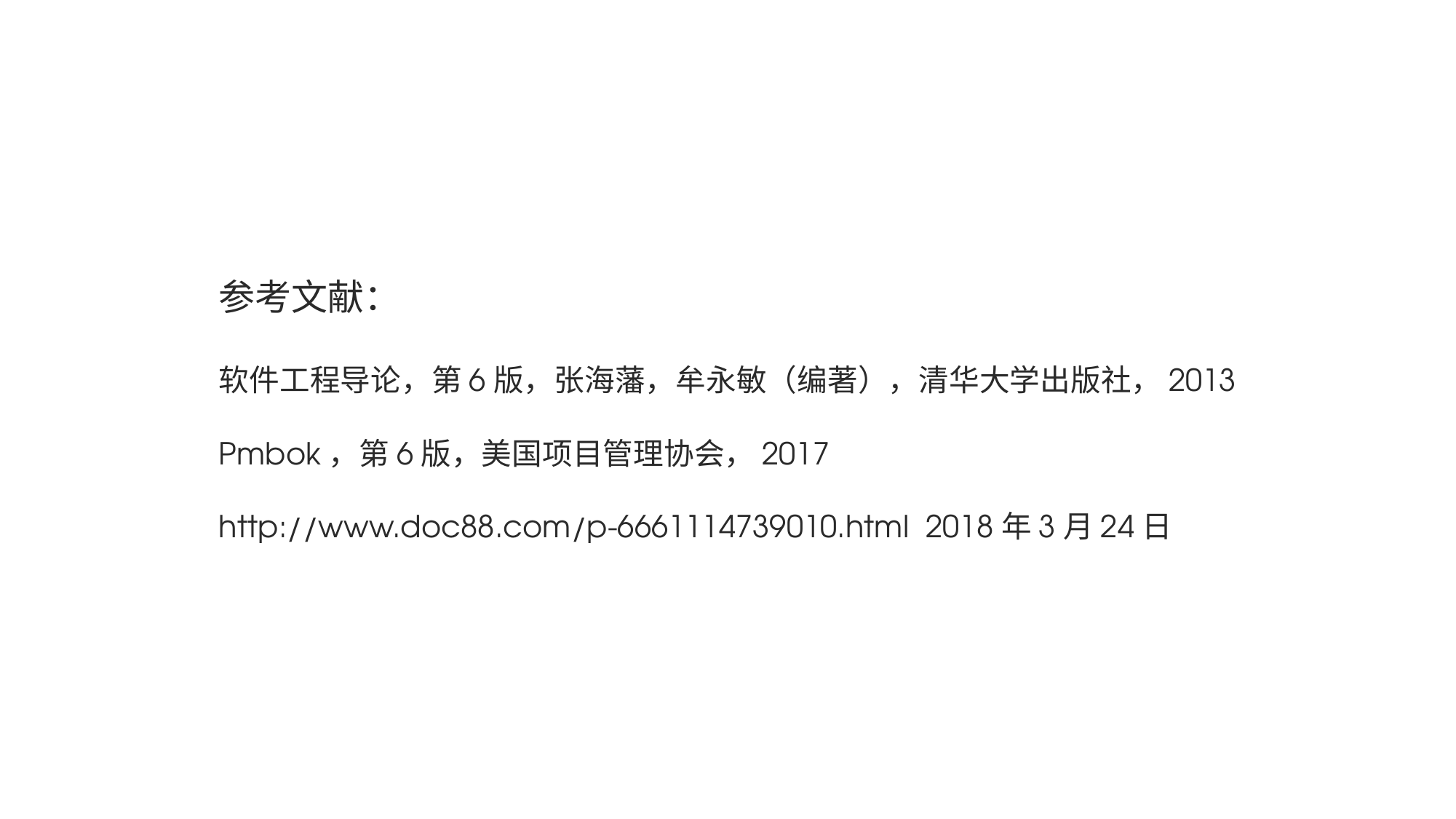

参考文献：

软件工程导论，第6版，张海藩，牟永敏（编著），清华大学出版社，2013

Pmbok，第6版，美国项目管理协会，2017

http://www.doc88.com/p-6661114739010.html  2018年3月24日